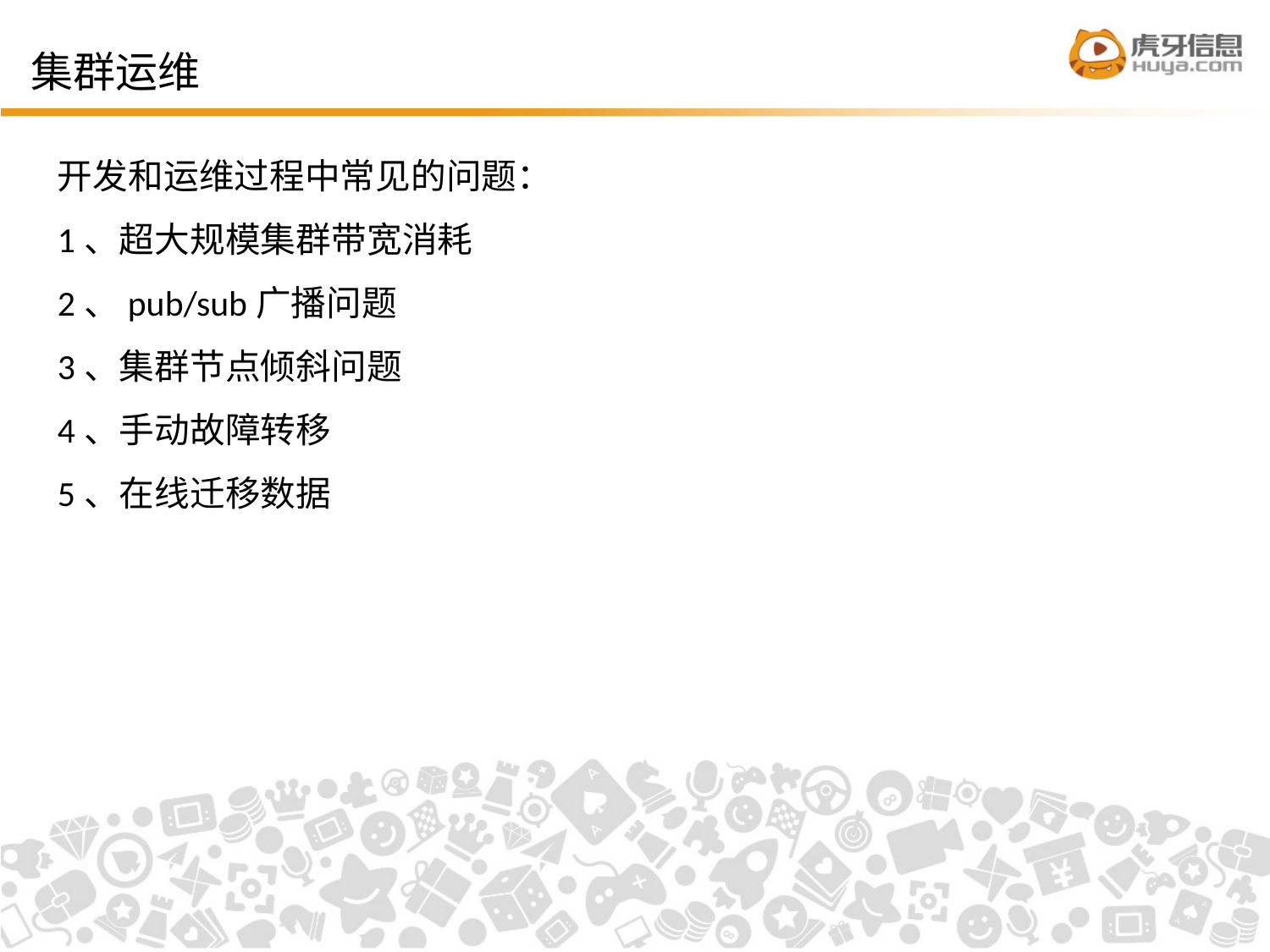

集群运维
开发和运维过程中常见的问题：
1、超大规模集群带宽消耗
2、pub/sub广播问题
3、集群节点倾斜问题
4、手动故障转移
5、在线迁移数据